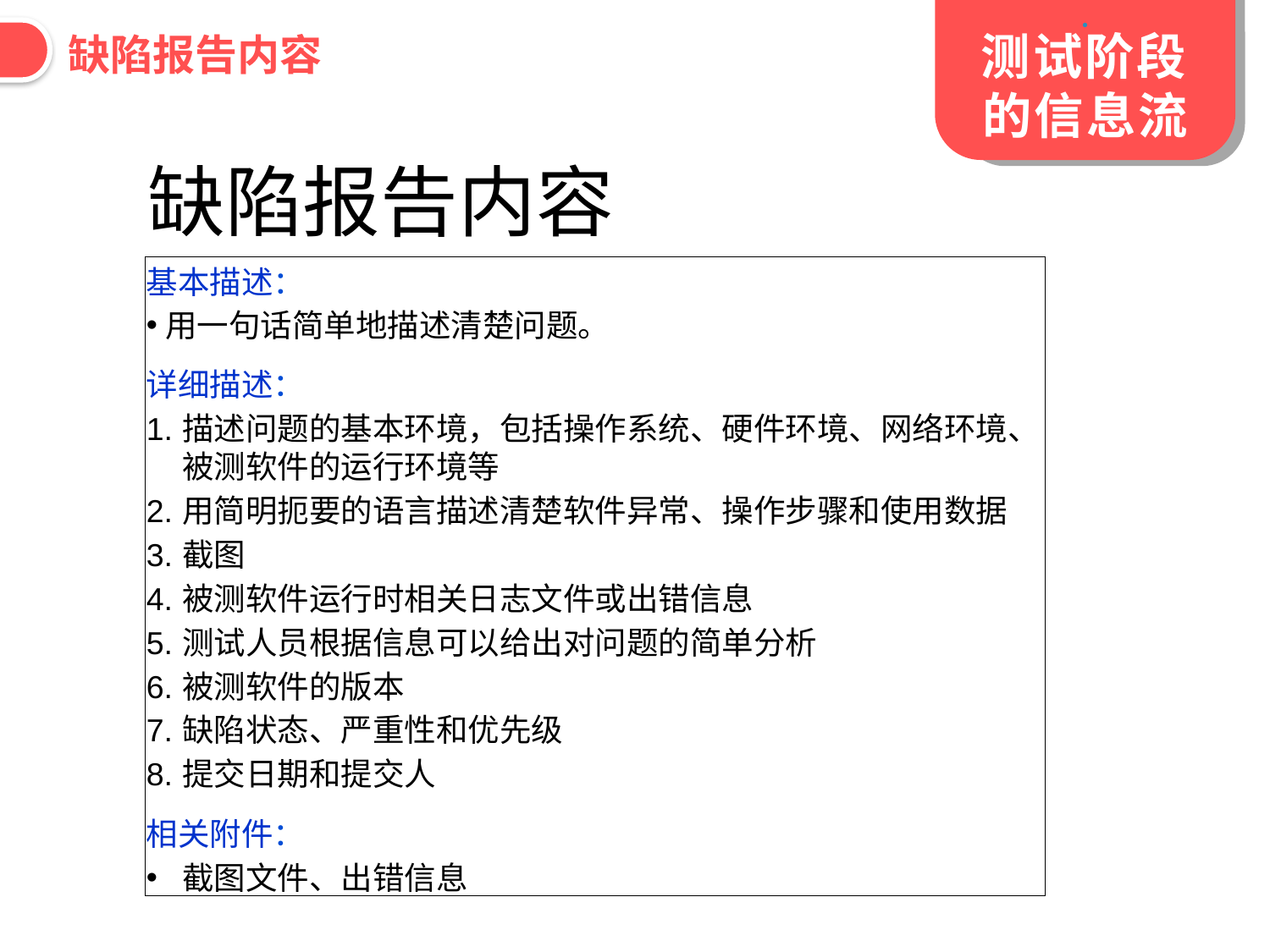

·

测试阶段的信息流

缺陷报告内容
缺陷报告内容
基本描述：
用一句话简单地描述清楚问题。
详细描述：
描述问题的基本环境，包括操作系统、硬件环境、网络环境、被测软件的运行环境等
用简明扼要的语言描述清楚软件异常、操作步骤和使用数据
截图
被测软件运行时相关日志文件或出错信息
测试人员根据信息可以给出对问题的简单分析
被测软件的版本
缺陷状态、严重性和优先级
提交日期和提交人
相关附件：
截图文件、出错信息